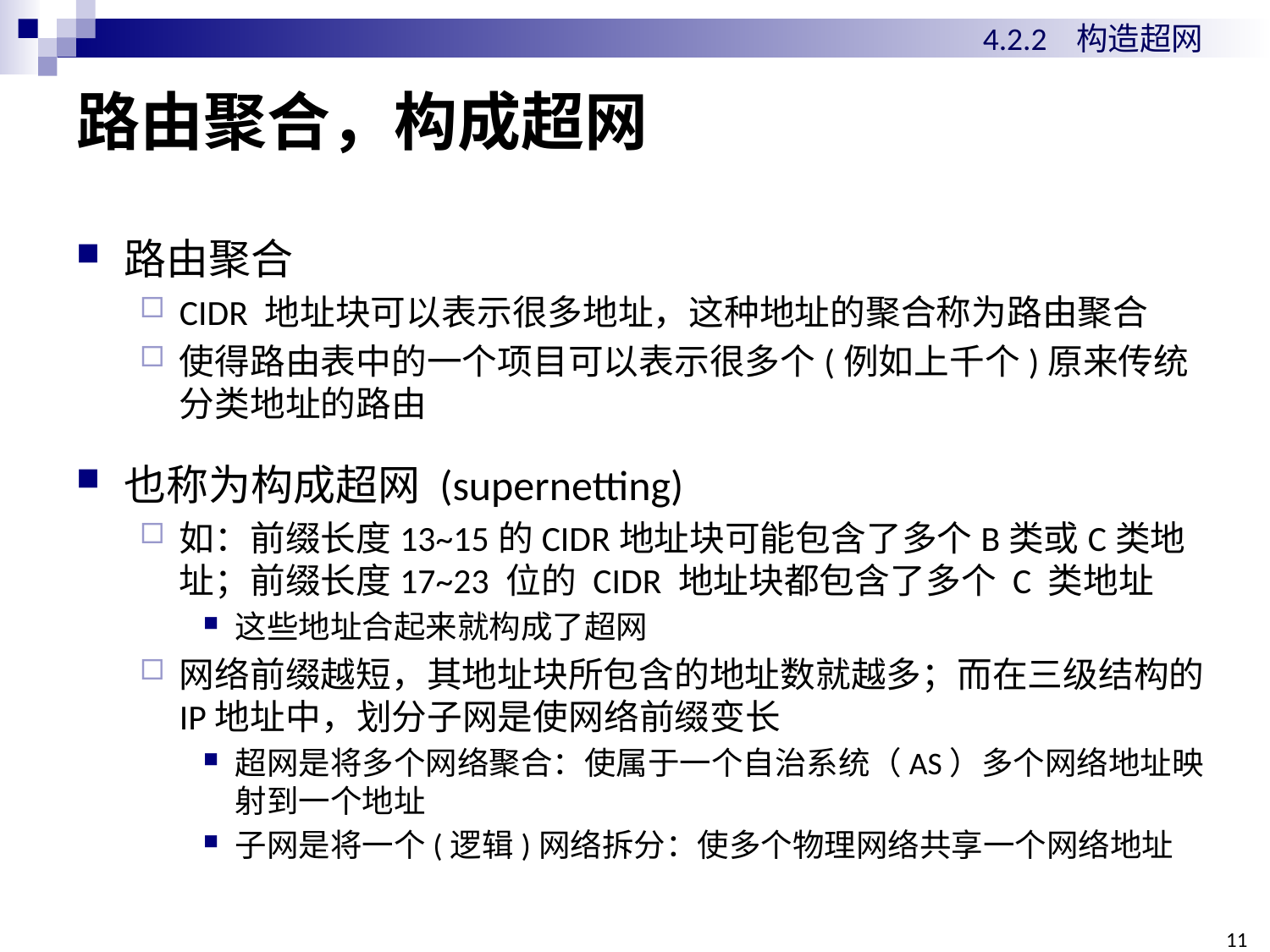

4.2.2   构造超网
# 路由聚合，构成超网
路由聚合
CIDR 地址块可以表示很多地址，这种地址的聚合称为路由聚合
使得路由表中的一个项目可以表示很多个(例如上千个)原来传统分类地址的路由
也称为构成超网 (supernetting)
如：前缀长度13~15的CIDR地址块可能包含了多个B类或C类地址；前缀长度17~23 位的 CIDR 地址块都包含了多个 C 类地址
这些地址合起来就构成了超网
网络前缀越短，其地址块所包含的地址数就越多；而在三级结构的IP地址中，划分子网是使网络前缀变长
超网是将多个网络聚合：使属于一个自治系统（AS）多个网络地址映射到一个地址
子网是将一个(逻辑)网络拆分：使多个物理网络共享一个网络地址
111